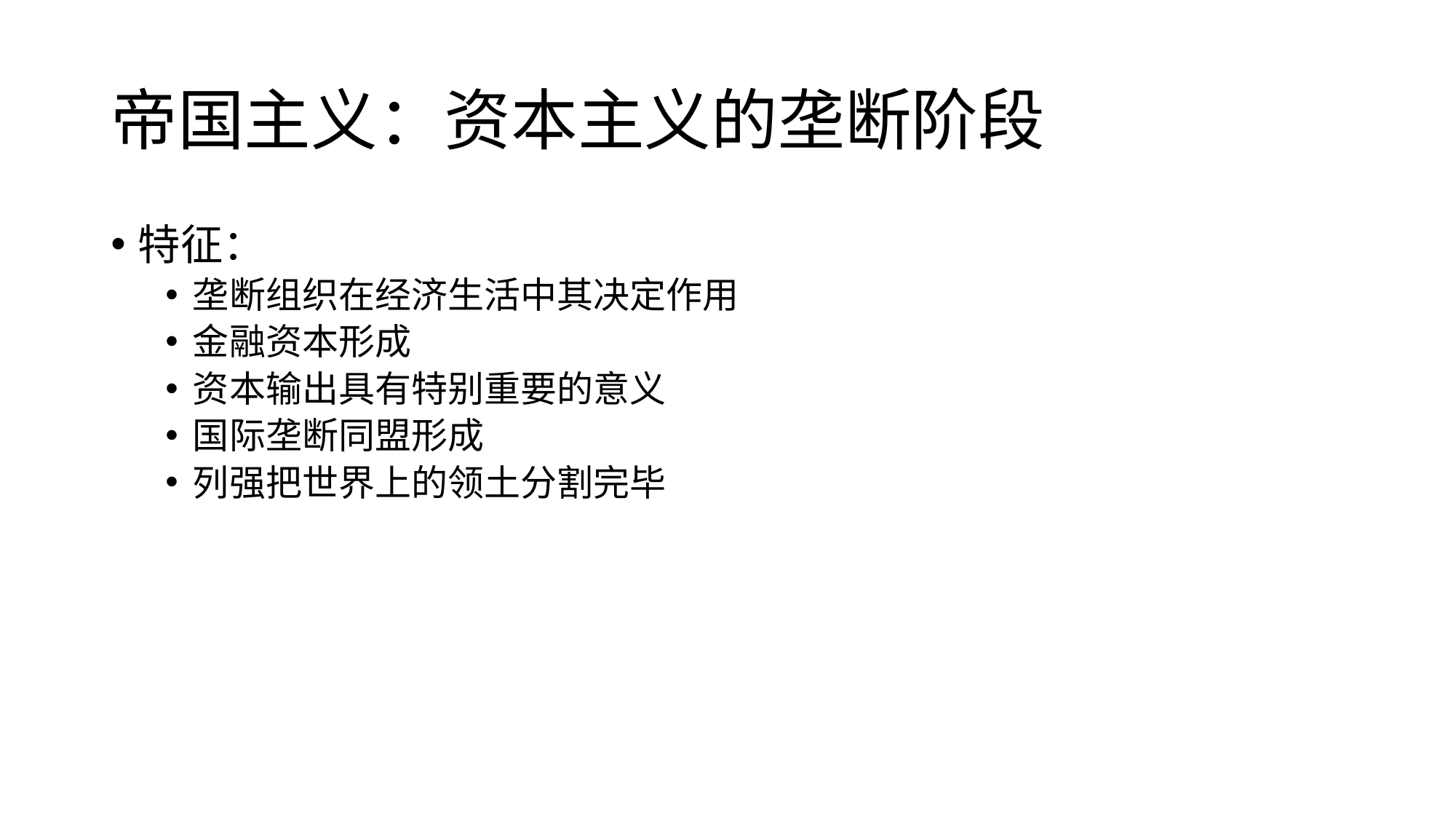

# 帝国主义：资本主义的垄断阶段
特征：
垄断组织在经济生活中其决定作用
金融资本形成
资本输出具有特别重要的意义
国际垄断同盟形成
列强把世界上的领土分割完毕